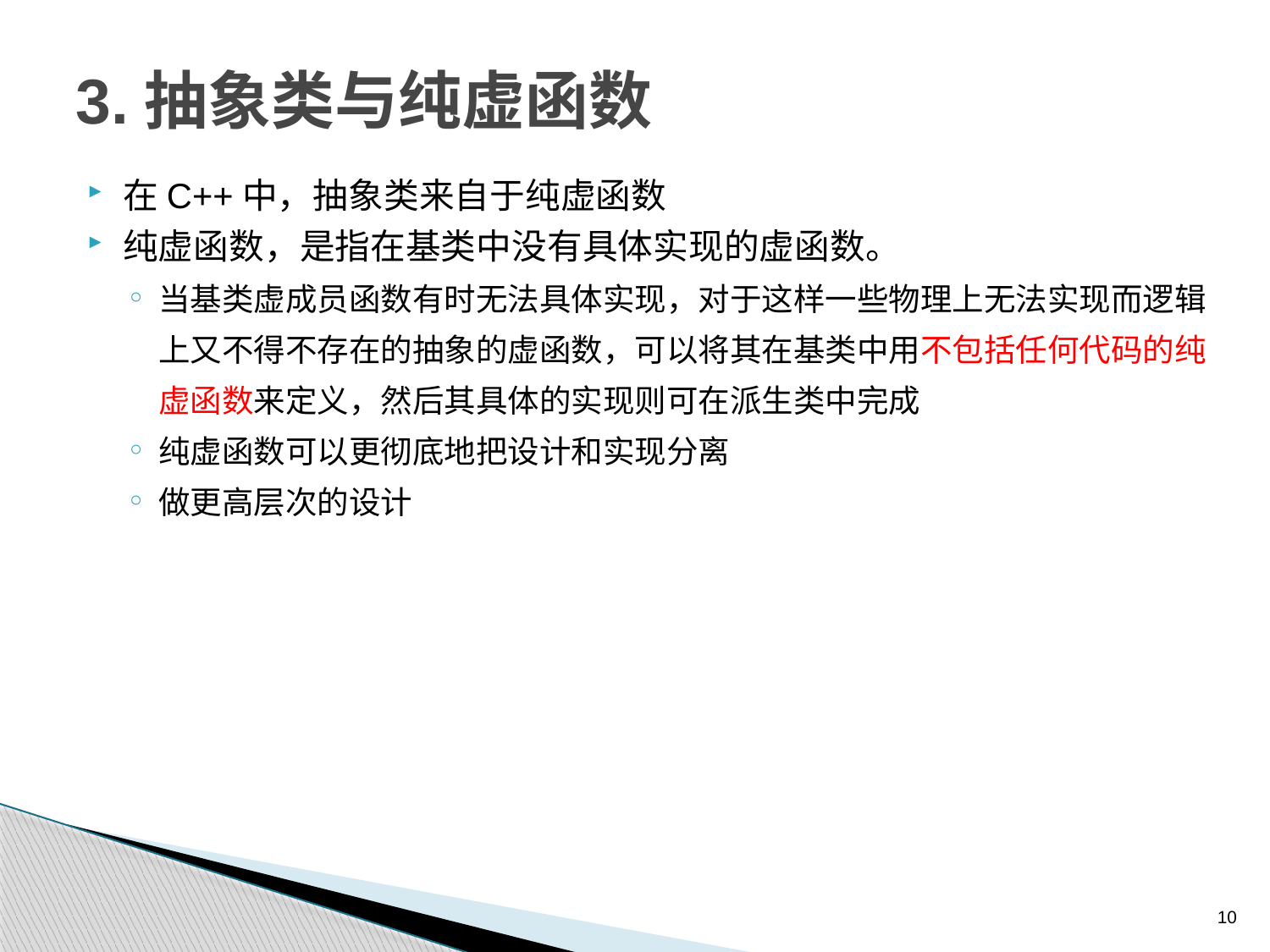

# 3.抽象类与纯虚函数
在C++中，抽象类来自于纯虚函数
纯虚函数，是指在基类中没有具体实现的虚函数。
当基类虚成员函数有时无法具体实现，对于这样一些物理上无法实现而逻辑上又不得不存在的抽象的虚函数，可以将其在基类中用不包括任何代码的纯虚函数来定义，然后其具体的实现则可在派生类中完成
纯虚函数可以更彻底地把设计和实现分离
做更高层次的设计

10